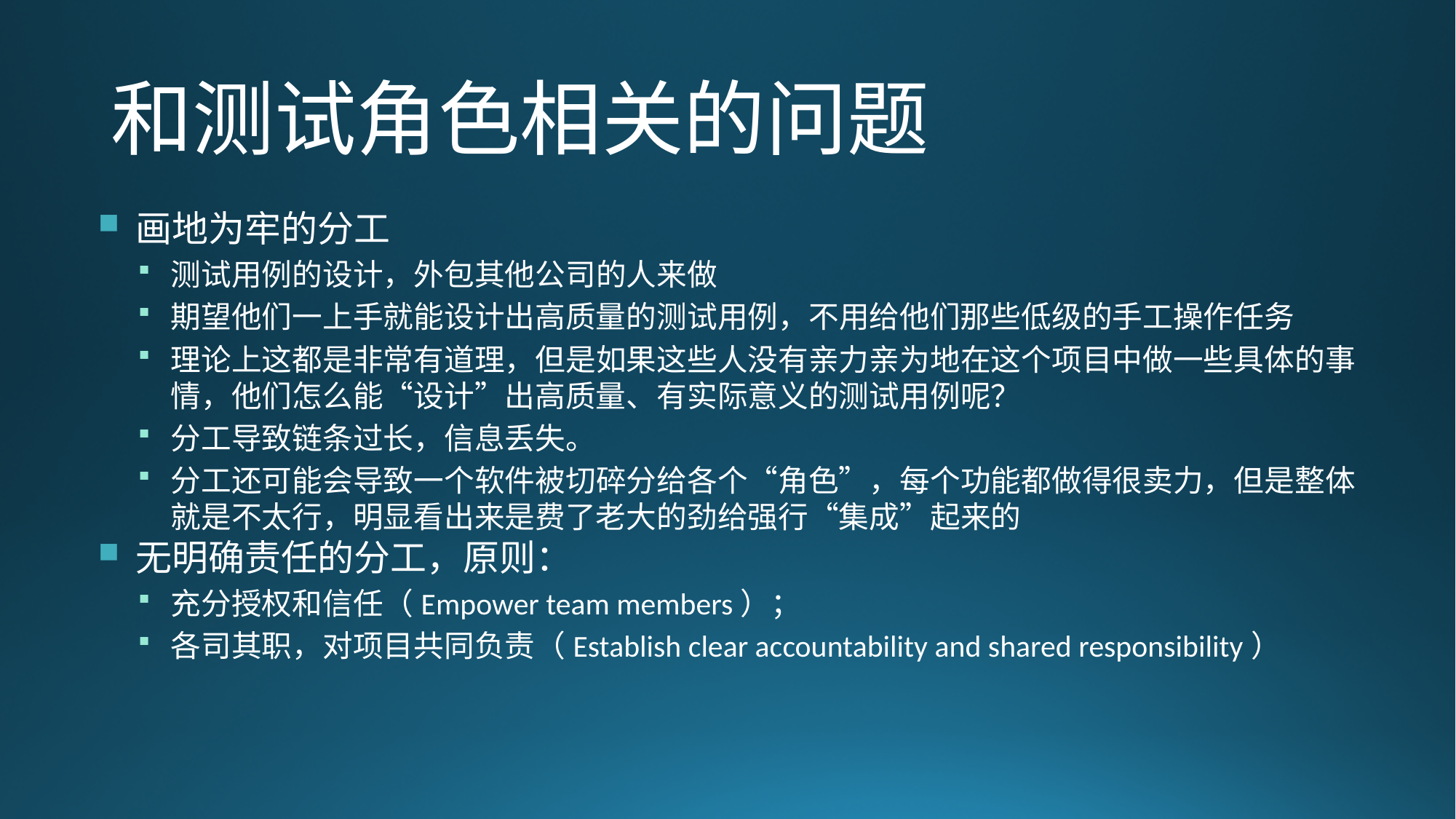

# 和测试角色相关的问题
画地为牢的分工
测试用例的设计，外包其他公司的人来做
期望他们一上手就能设计出高质量的测试用例，不用给他们那些低级的手工操作任务
理论上这都是非常有道理，但是如果这些人没有亲力亲为地在这个项目中做一些具体的事情，他们怎么能“设计”出高质量、有实际意义的测试用例呢？
分工导致链条过长，信息丢失。
分工还可能会导致一个软件被切碎分给各个“角色”，每个功能都做得很卖力，但是整体就是不太行，明显看出来是费了老大的劲给强行“集成”起来的
无明确责任的分工，原则：
充分授权和信任（Empower team members）；
各司其职，对项目共同负责（Establish clear accountability and shared responsibility）